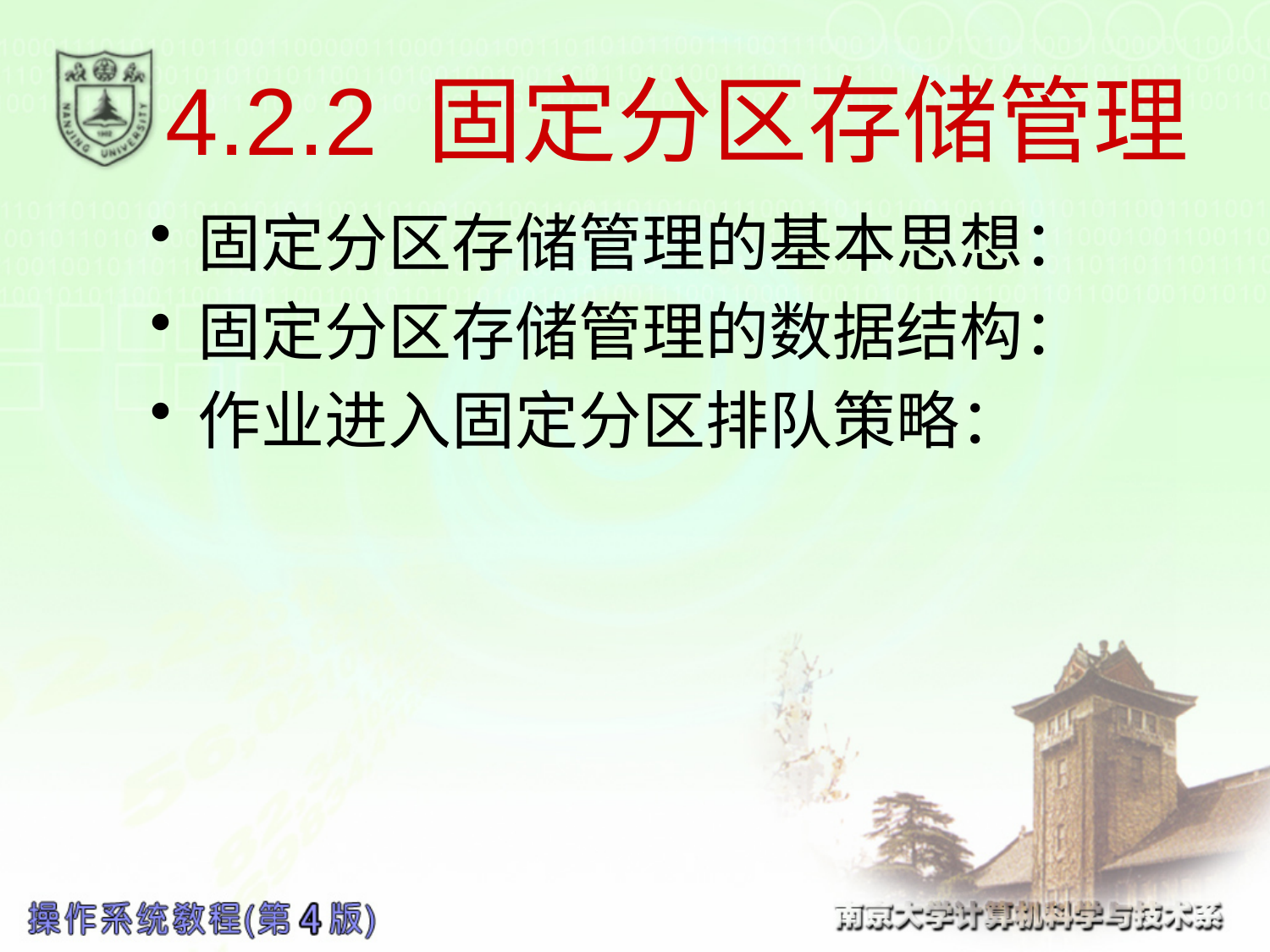

# 4.2.2 固定分区存储管理
固定分区存储管理的基本思想：
固定分区存储管理的数据结构：
作业进入固定分区排队策略：